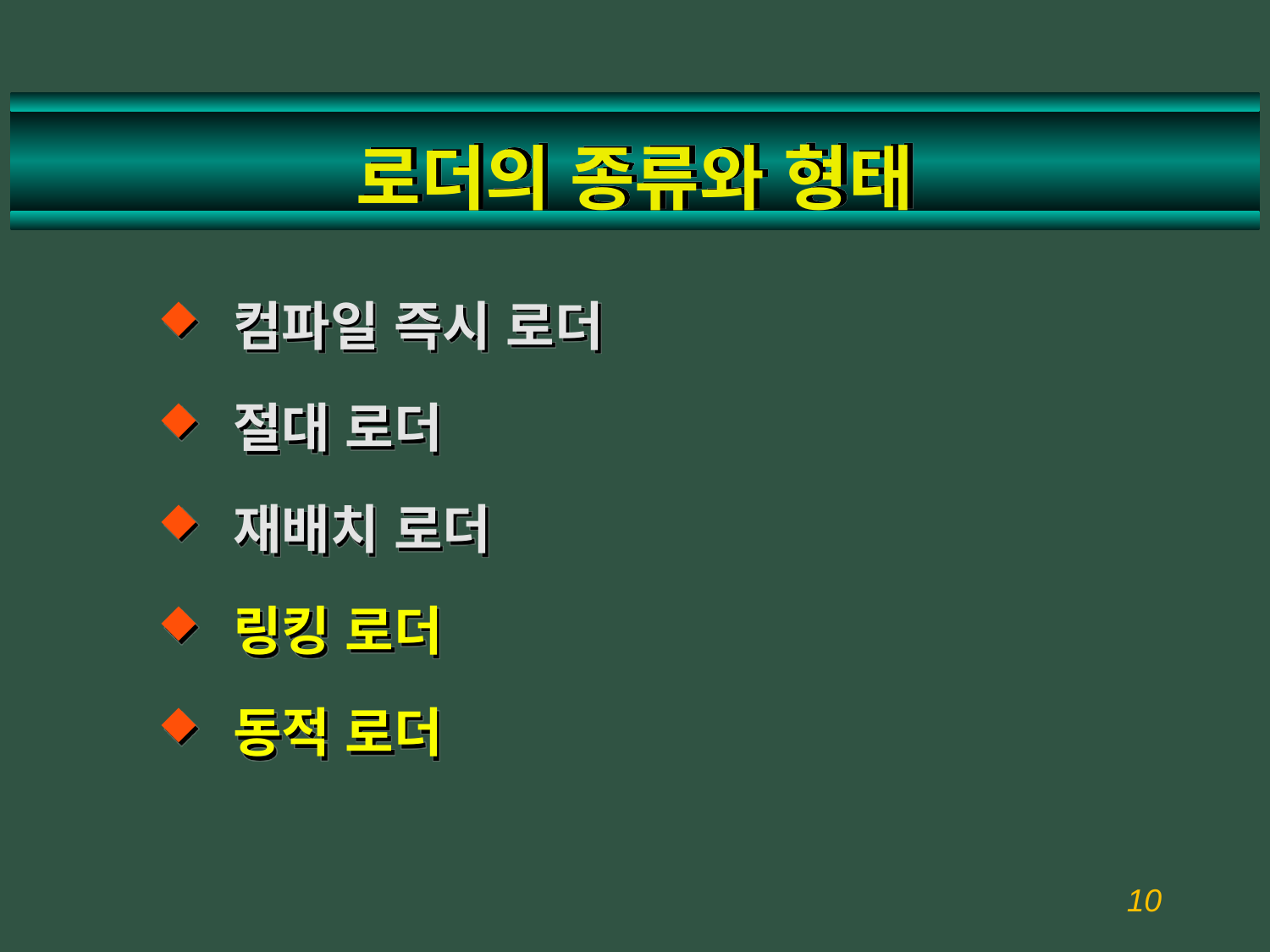

# 로더의 종류와 형태
컴파일 즉시 로더
절대 로더
재배치 로더
링킹 로더
동적 로더
10